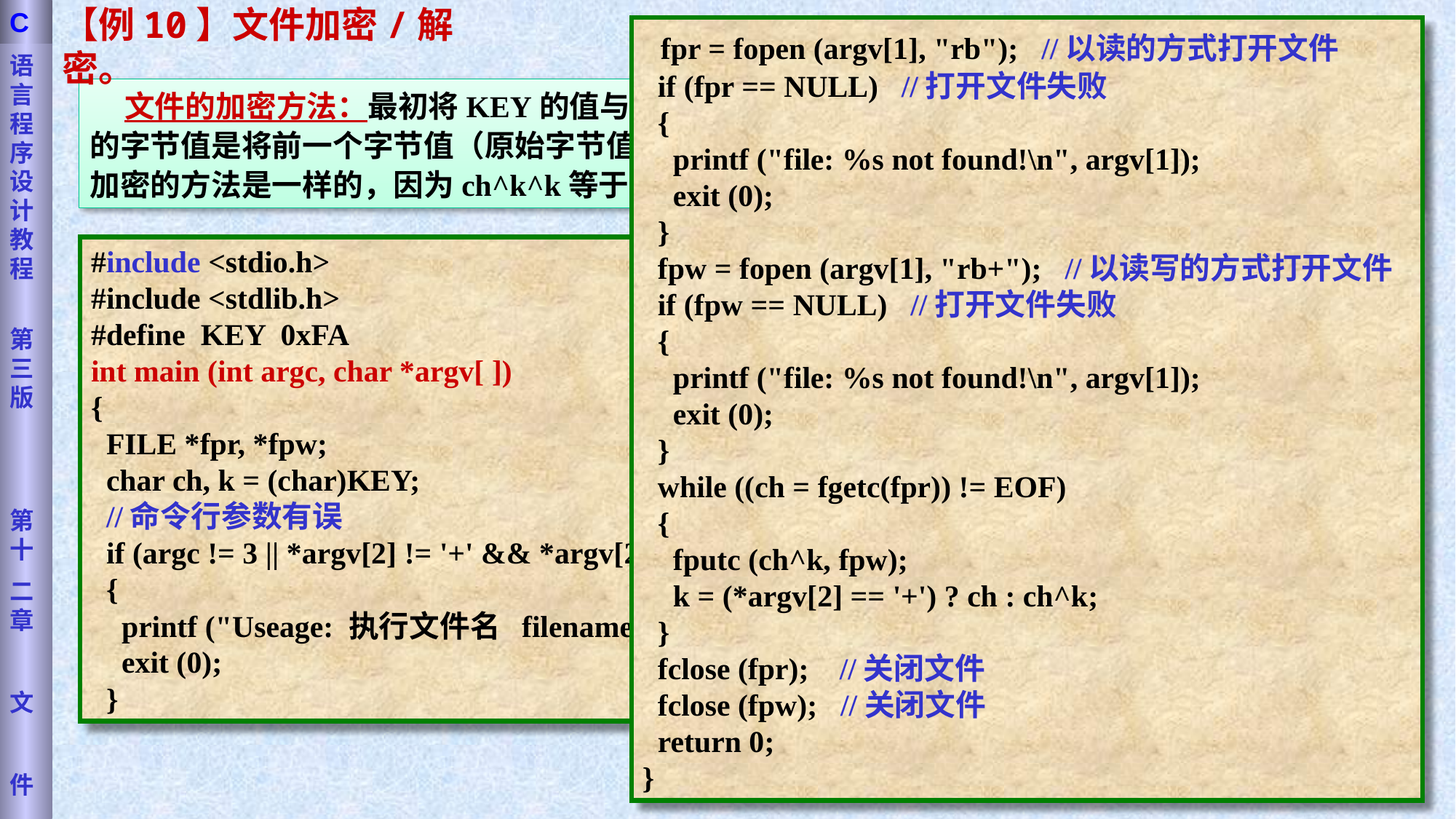

语言程序设计教程
第三版

第十
二章

文

件
C
  fpr = fopen (argv[1], "rb");   //以读的方式打开文件
  if (fpr == NULL)   //打开文件失败
  {
    printf ("file: %s not found!\n", argv[1]);
    exit (0);
  }
  fpw = fopen (argv[1], "rb+");   //以读写的方式打开文件
  if (fpw == NULL)   //打开文件失败
  {
    printf ("file: %s not found!\n", argv[1]);
    exit (0);
  }
  while ((ch = fgetc(fpr)) != EOF)
  {
    fputc (ch^k, fpw);
    k = (*argv[2] == '+') ? ch : ch^k;
  }
  fclose (fpr);    //关闭文件
  fclose (fpw);   //关闭文件
  return 0;
}
【例10】文件加密/解密。
    文件的加密方法：最初将KEY的值与文件中的第一个字节进行异或操作写入文件中，文件后面的字节值是将前一个字节值（原始字节值）与其进行异或而成，直到文件结束为止。解密的方法与加密的方法是一样的，因为ch^k^k等于ch 。
#include <stdio.h>
#include <stdlib.h>
#define  KEY  0xFA
int main (int argc, char *argv[ ])
{
  FILE *fpr, *fpw;
  char ch, k = (char)KEY;
  //命令行参数有误
  if (argc != 3 || *argv[2] != '+' && *argv[2] != '-')
  {
    printf ("Useage: 执行文件名  filename +/-\n");
    exit (0);
  }